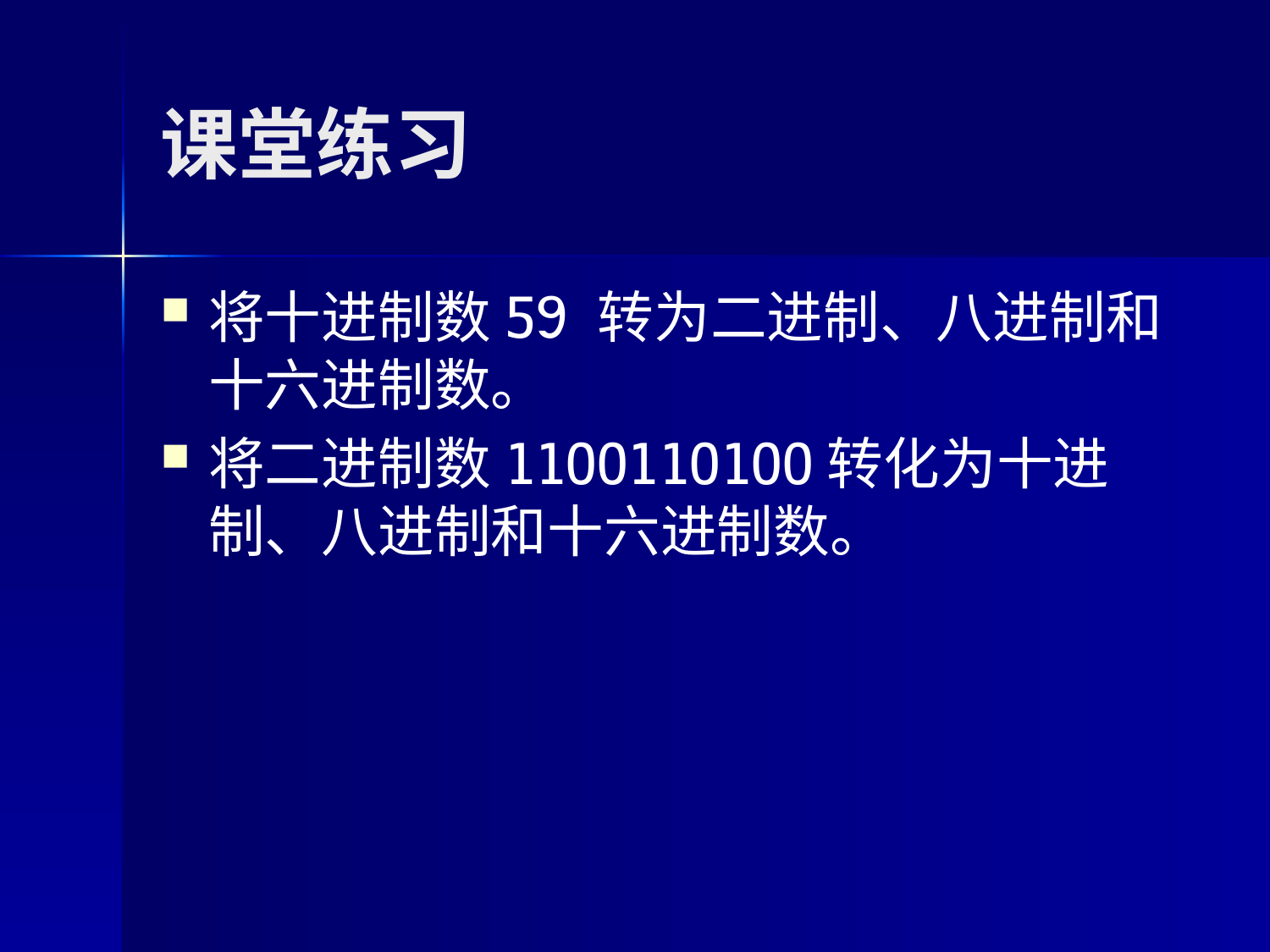

# 课堂练习
将十进制数59 转为二进制、八进制和 十六进制数。
将二进制数1100110100转化为十进制、八进制和十六进制数。